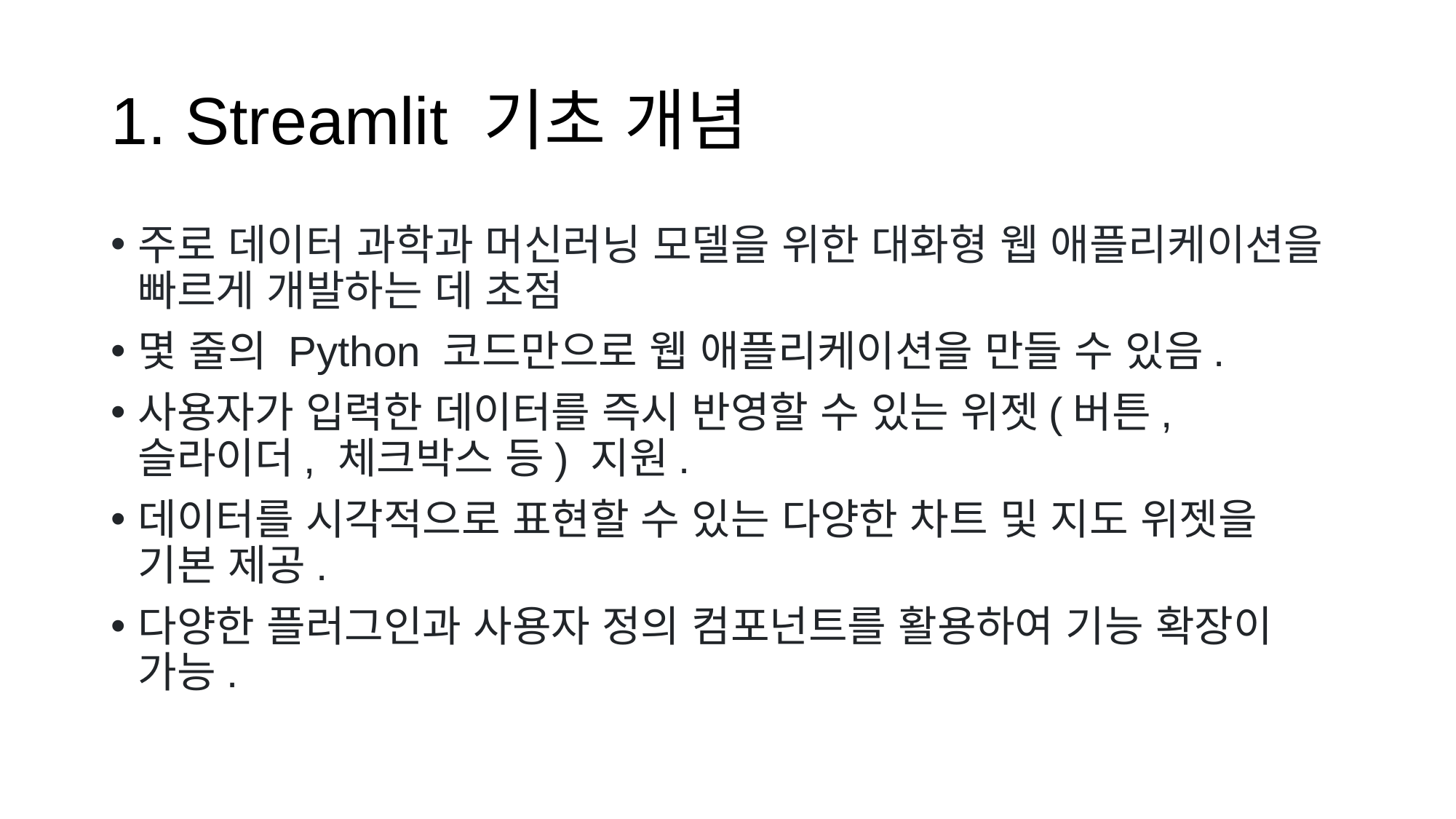

# 1. Streamlit 기초 개념
주로 데이터 과학과 머신러닝 모델을 위한 대화형 웹 애플리케이션을 빠르게 개발하는 데 초점
몇 줄의 Python 코드만으로 웹 애플리케이션을 만들 수 있음.
사용자가 입력한 데이터를 즉시 반영할 수 있는 위젯(버튼, 슬라이더, 체크박스 등) 지원.
데이터를 시각적으로 표현할 수 있는 다양한 차트 및 지도 위젯을 기본 제공.
다양한 플러그인과 사용자 정의 컴포넌트를 활용하여 기능 확장이 가능.